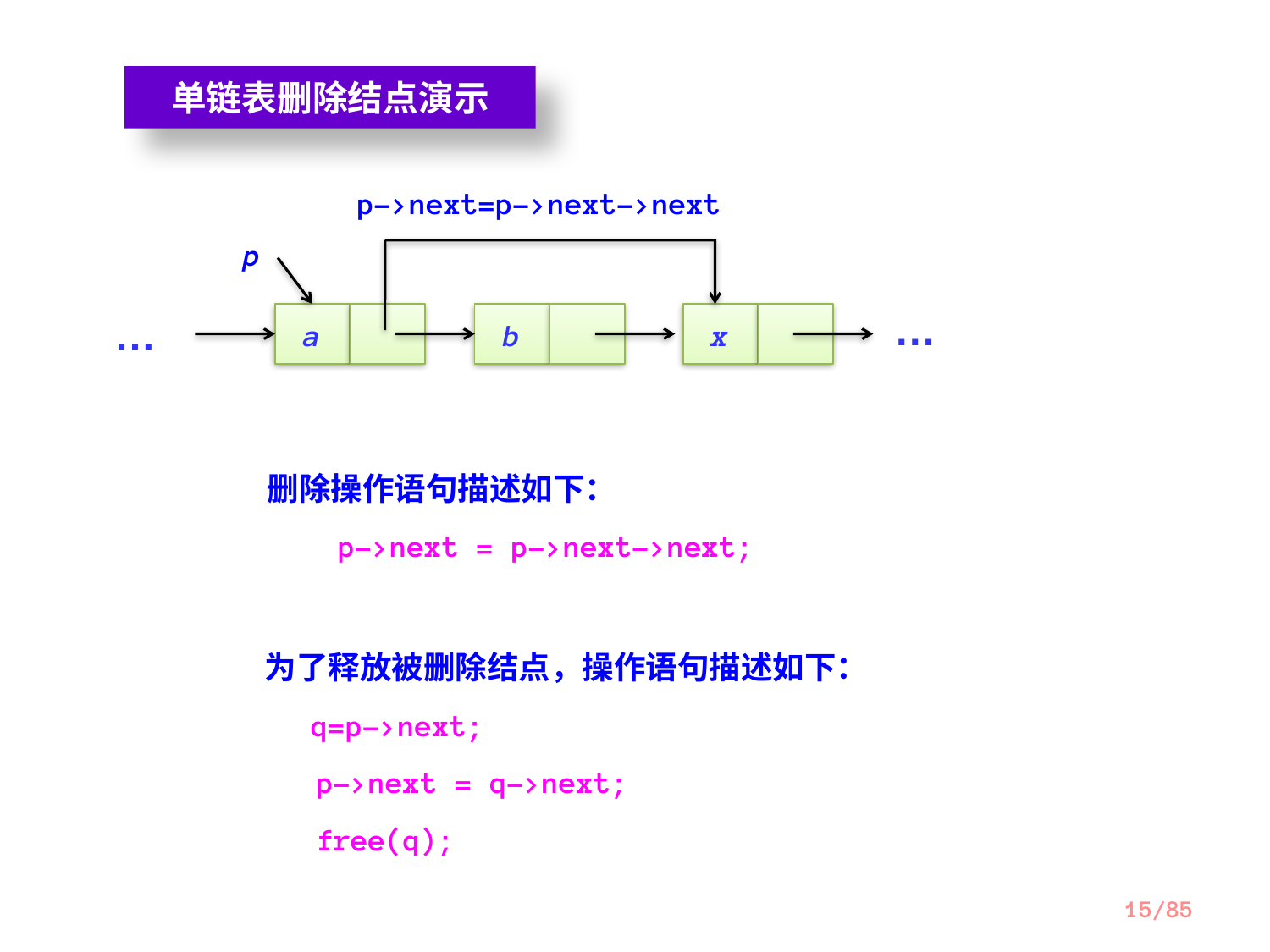

单链表删除结点演示
p->next=p->next->next

p
…
…
a

b

x

删除操作语句描述如下：
　　p->next = p->next->next;
为了释放被删除结点，操作语句描述如下：
　 q=p->next;
   p->next = q->next;
   free(q);
15/85